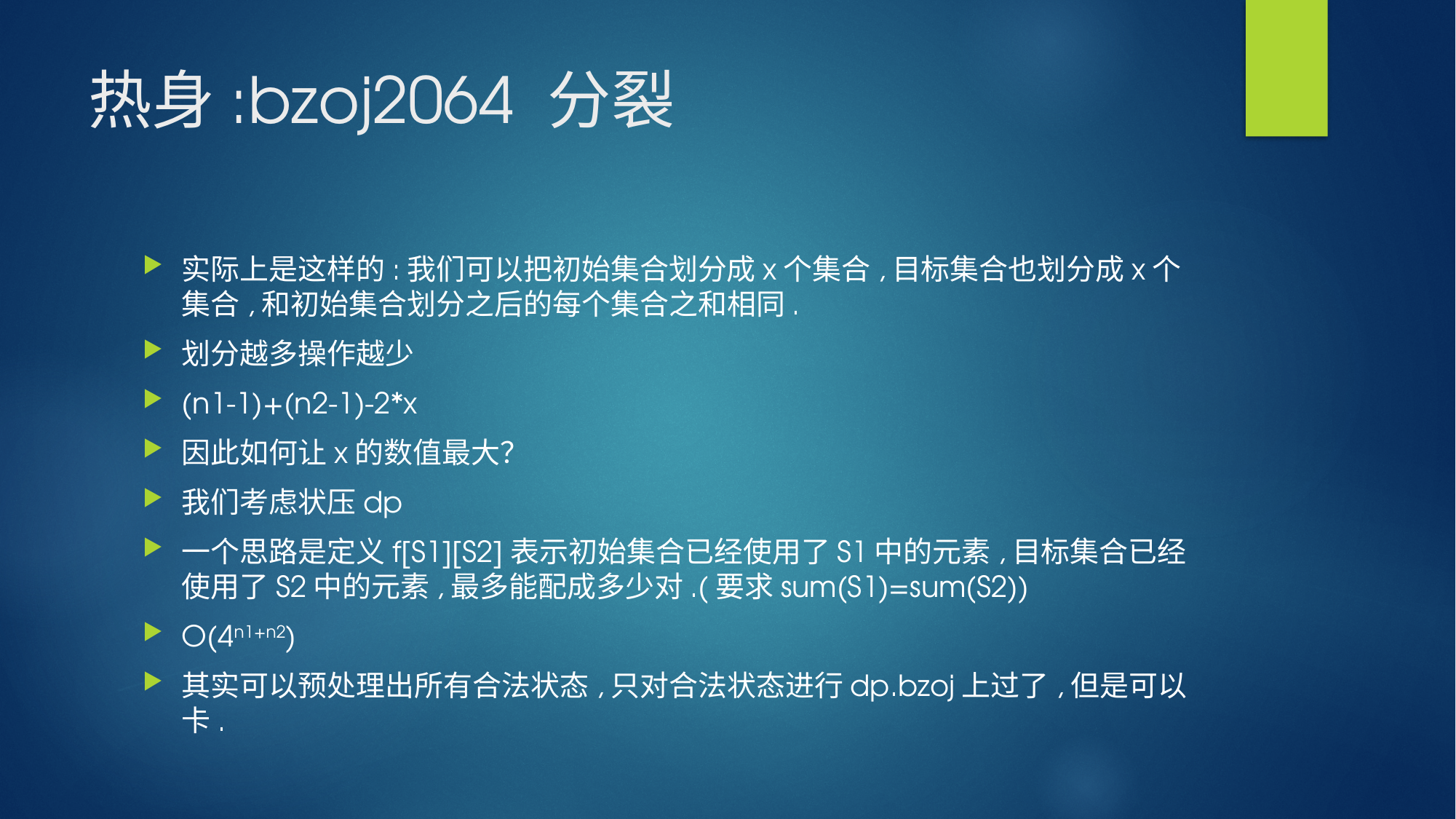

# 热身:bzoj2064 分裂
实际上是这样的:我们可以把初始集合划分成x个集合,目标集合也划分成x个集合,和初始集合划分之后的每个集合之和相同.
划分越多操作越少
(n1-1)+(n2-1)-2*x
因此如何让x的数值最大？
我们考虑状压dp
一个思路是定义f[S1][S2]表示初始集合已经使用了S1中的元素,目标集合已经使用了S2中的元素,最多能配成多少对.(要求sum(S1)=sum(S2))
O(4n1+n2)
其实可以预处理出所有合法状态,只对合法状态进行dp.bzoj上过了,但是可以卡.